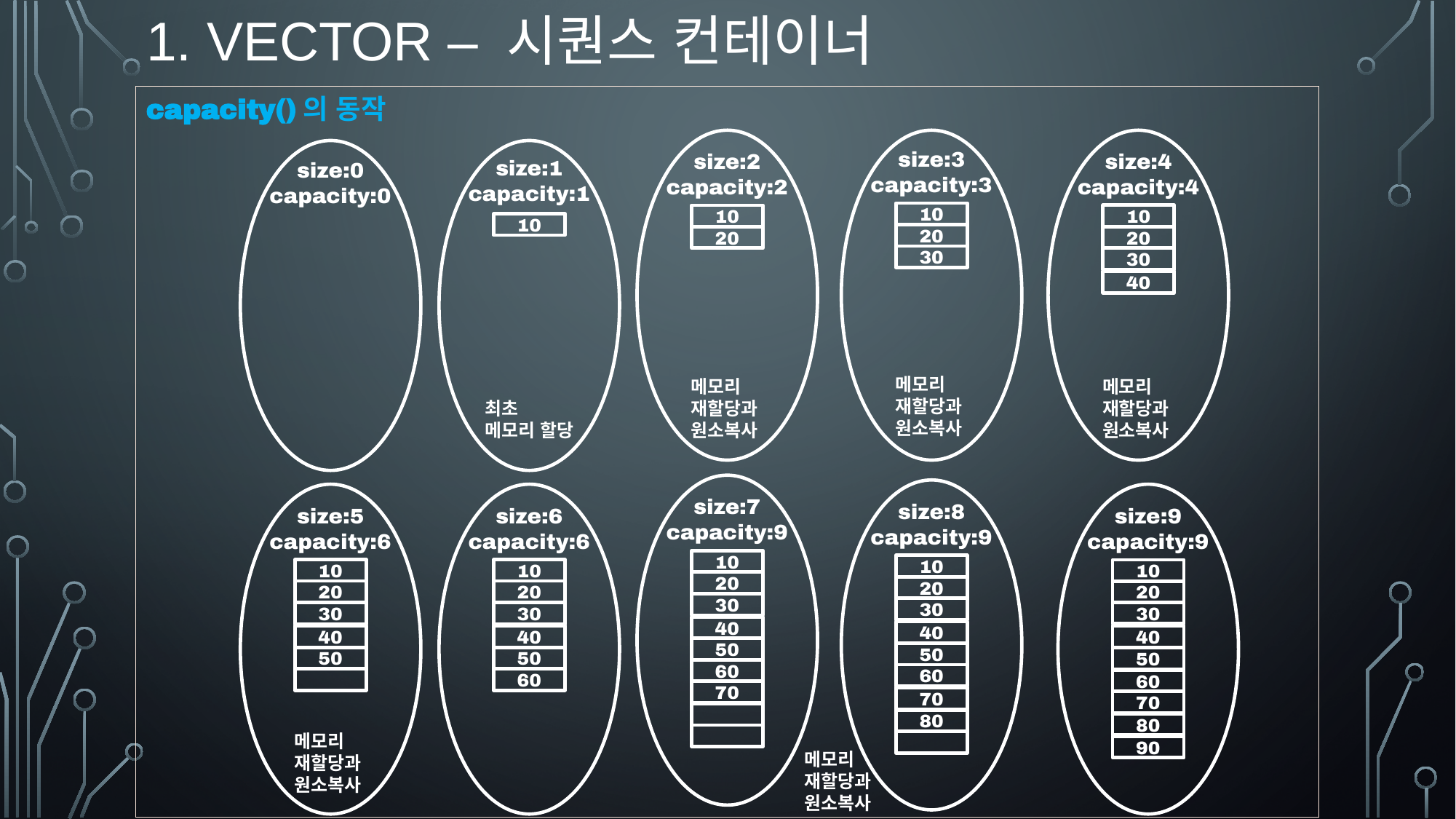

# 1. Vector – 시퀀스 컨테이너
capacity()의 동작

size:3
capacity:3
size:4
capacity:4
size:2
capacity:2
size:1
capacity:1
size:0
capacity:0
10
10
10
10
20
20
20
30
30
40
메모리
재할당과
원소복사
메모리
재할당과
원소복사
메모리
재할당과
원소복사
최초
메모리 할당

size:7
capacity:9
size:8
capacity:9
size:5
capacity:6
size:6
capacity:6
size:9
capacity:9
10
10
10
10
10
20
30
40
50
60
70
80
90
20
20
20
20
30
30
30
30
40
40
40
40
50
50
50
50
60
60

60
70
70

80
메모리
재할당과
원소복사

메모리
재할당과
원소복사